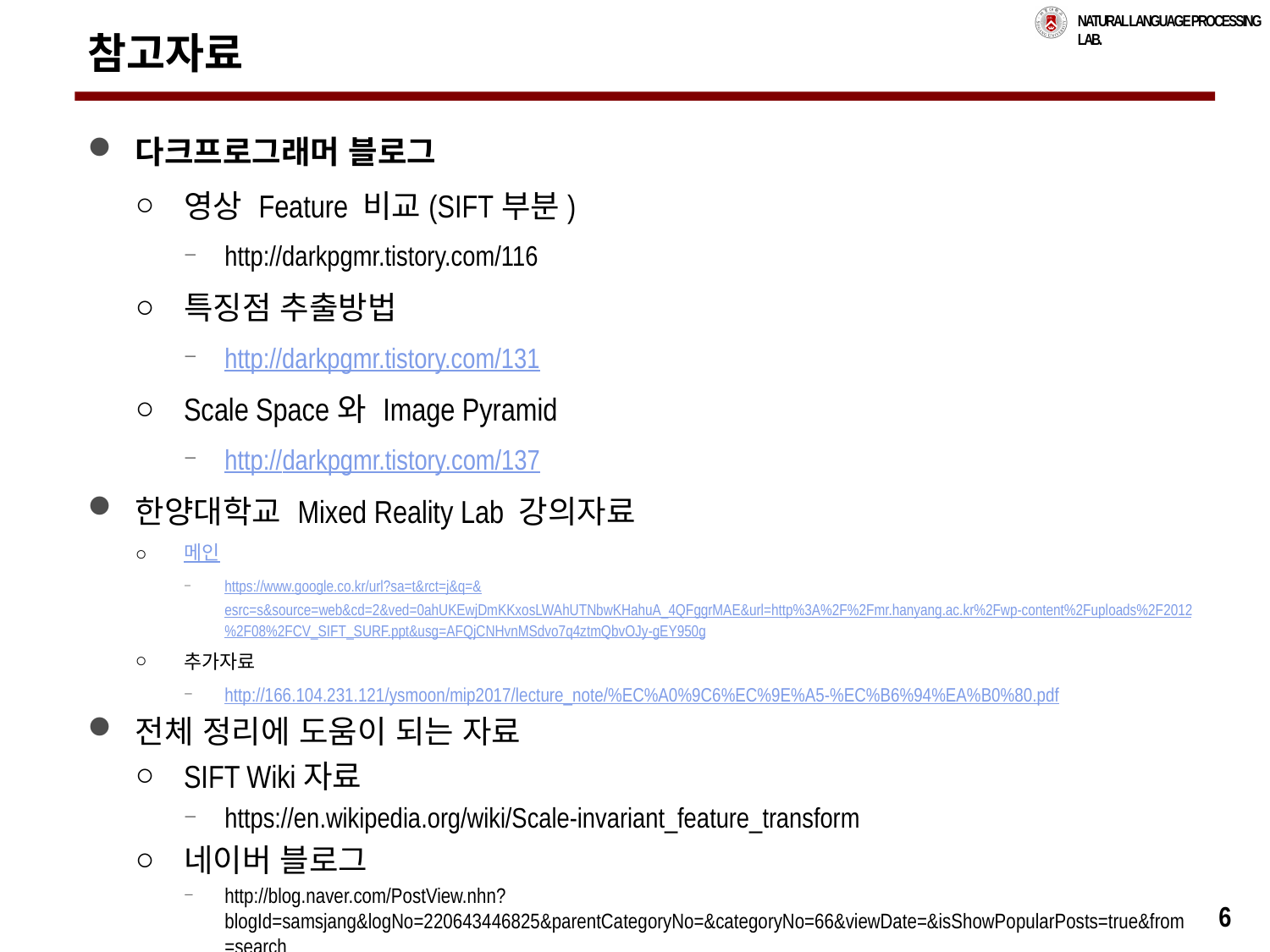

# 참고자료
다크프로그래머 블로그
영상 Feature 비교(SIFT부분)
http://darkpgmr.tistory.com/116
특징점 추출방법
http://darkpgmr.tistory.com/131
Scale Space와 Image Pyramid
http://darkpgmr.tistory.com/137
한양대학교 Mixed Reality Lab 강의자료
메인
https://www.google.co.kr/url?sa=t&rct=j&q=&esrc=s&source=web&cd=2&ved=0ahUKEwjDmKKxosLWAhUTNbwKHahuA_4QFggrMAE&url=http%3A%2F%2Fmr.hanyang.ac.kr%2Fwp-content%2Fuploads%2F2012%2F08%2FCV_SIFT_SURF.ppt&usg=AFQjCNHvnMSdvo7q4ztmQbvOJy-gEY950g
추가자료
http://166.104.231.121/ysmoon/mip2017/lecture_note/%EC%A0%9C6%EC%9E%A5-%EC%B6%94%EA%B0%80.pdf
전체 정리에 도움이 되는 자료
SIFT Wiki자료
https://en.wikipedia.org/wiki/Scale-invariant_feature_transform
네이버 블로그
http://blog.naver.com/PostView.nhn?blogId=samsjang&logNo=220643446825&parentCategoryNo=&categoryNo=66&viewDate=&isShowPopularPosts=true&from=search

6